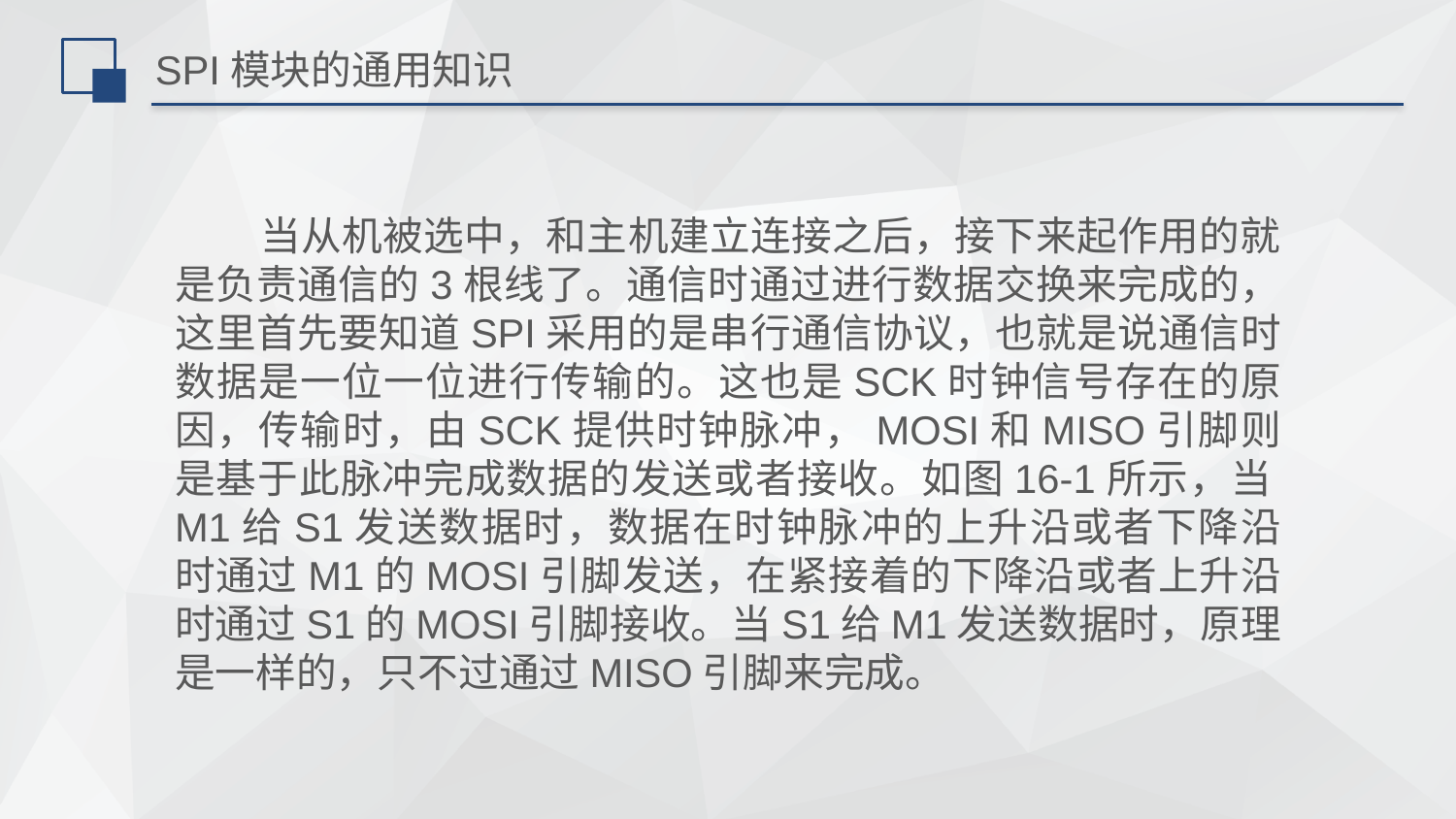

# SPI模块的通用知识
当从机被选中，和主机建立连接之后，接下来起作用的就是负责通信的3根线了。通信时通过进行数据交换来完成的，这里首先要知道SPI采用的是串行通信协议，也就是说通信时数据是一位一位进行传输的。这也是SCK时钟信号存在的原因，传输时，由SCK提供时钟脉冲，MOSI和MISO引脚则是基于此脉冲完成数据的发送或者接收。如图16-1所示，当M1给S1发送数据时，数据在时钟脉冲的上升沿或者下降沿时通过M1的MOSI引脚发送，在紧接着的下降沿或者上升沿时通过S1的MOSI引脚接收。当S1给M1发送数据时，原理是一样的，只不过通过MISO引脚来完成。